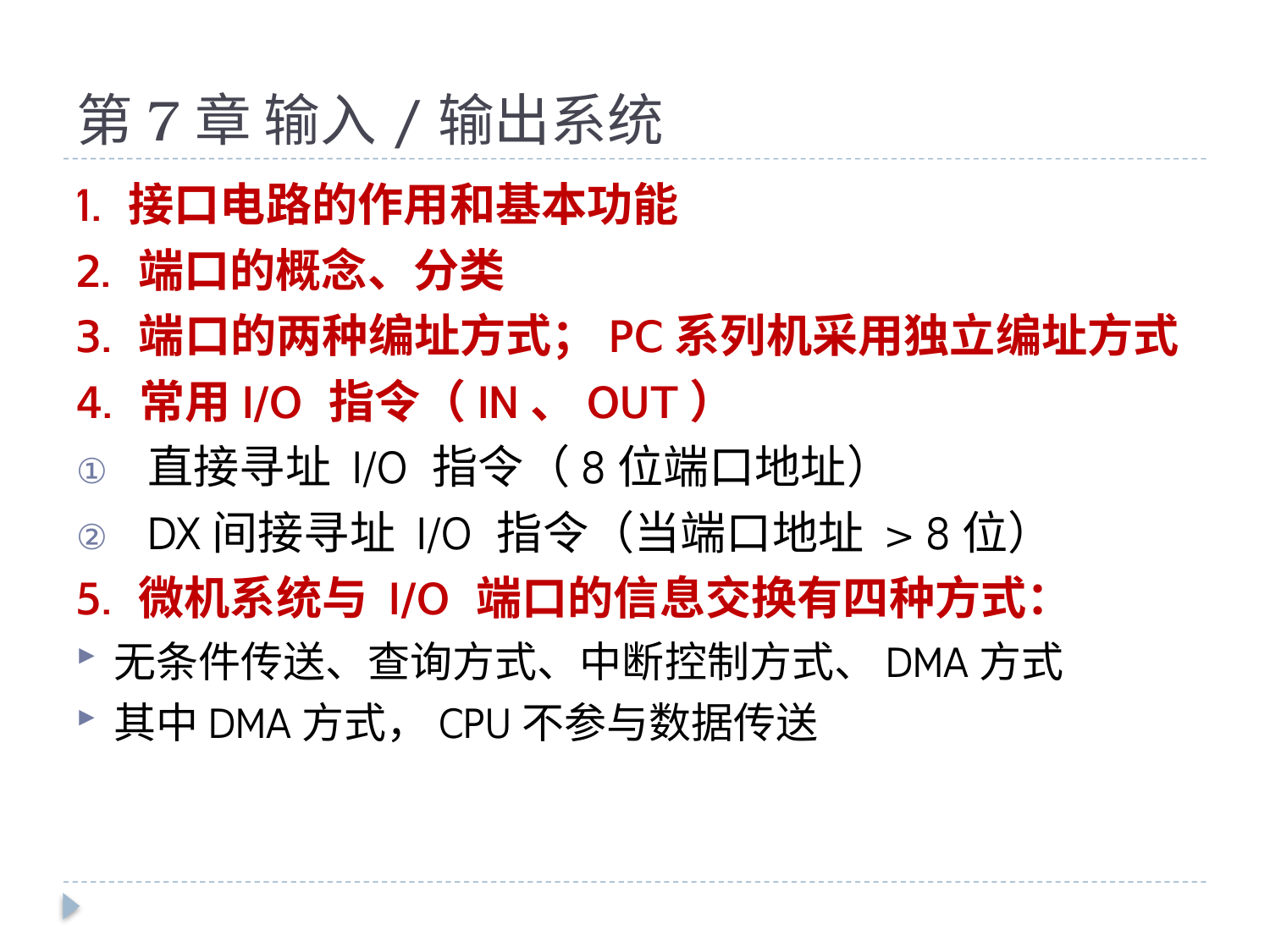

# 第7章 输入/输出系统
1. 接口电路的作用和基本功能
2. 端口的概念、分类
3. 端口的两种编址方式；PC系列机采用独立编址方式
4. 常用I/O 指令（IN、OUT）
直接寻址 I/O 指令（8位端口地址）
DX间接寻址 I/O 指令（当端口地址 > 8位）
5. 微机系统与 I/O 端口的信息交换有四种方式：
无条件传送、查询方式、中断控制方式、DMA方式
其中DMA方式，CPU不参与数据传送